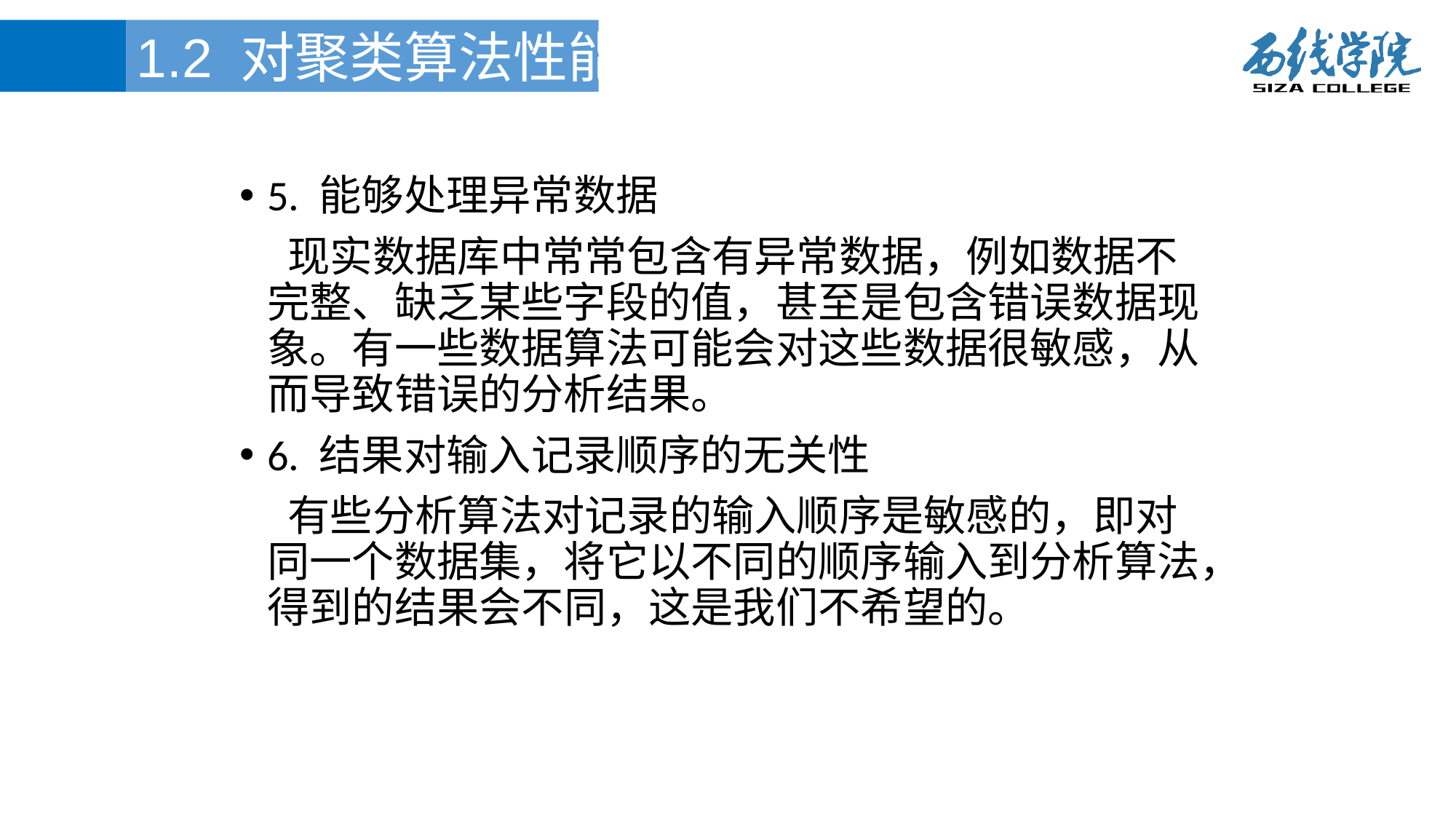

1.2 对聚类算法性能的要求
5. 能够处理异常数据
    现实数据库中常常包含有异常数据，例如数据不完整、缺乏某些字段的值，甚至是包含错误数据现象。有一些数据算法可能会对这些数据很敏感，从而导致错误的分析结果。
6. 结果对输入记录顺序的无关性
    有些分析算法对记录的输入顺序是敏感的，即对同一个数据集，将它以不同的顺序输入到分析算法，得到的结果会不同，这是我们不希望的。